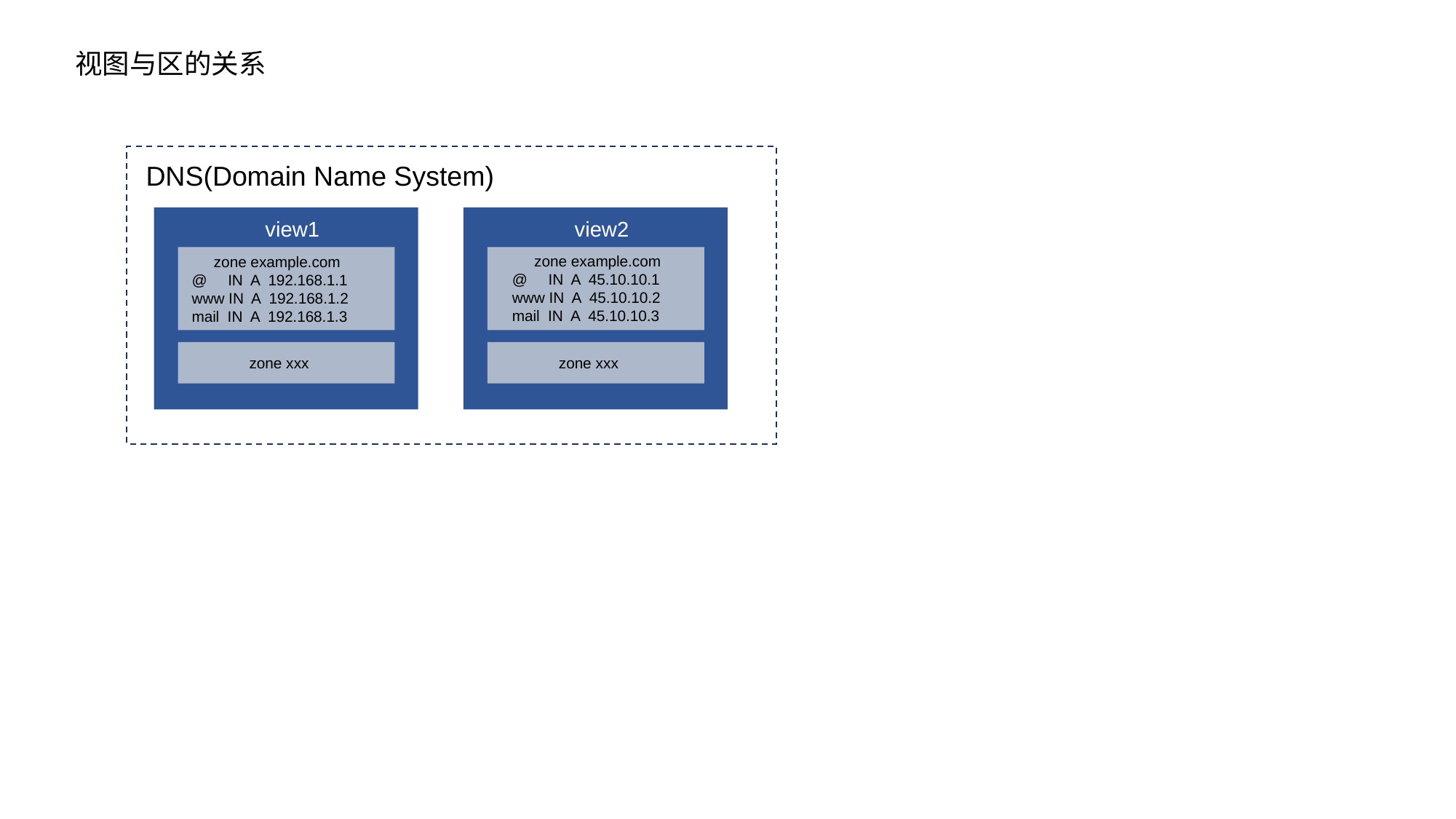

视图与区的关系

DNS(Domain Name System)

view1
view2
zone example.com
@     IN  A  45.10.10.1
www IN  A  45.10.10.2
mail  IN  A  45.10.10.3

zone example.com
@     IN  A  192.168.1.1
www IN  A  192.168.1.2
mail  IN  A  192.168.1.3

zone xxx
zone xxx